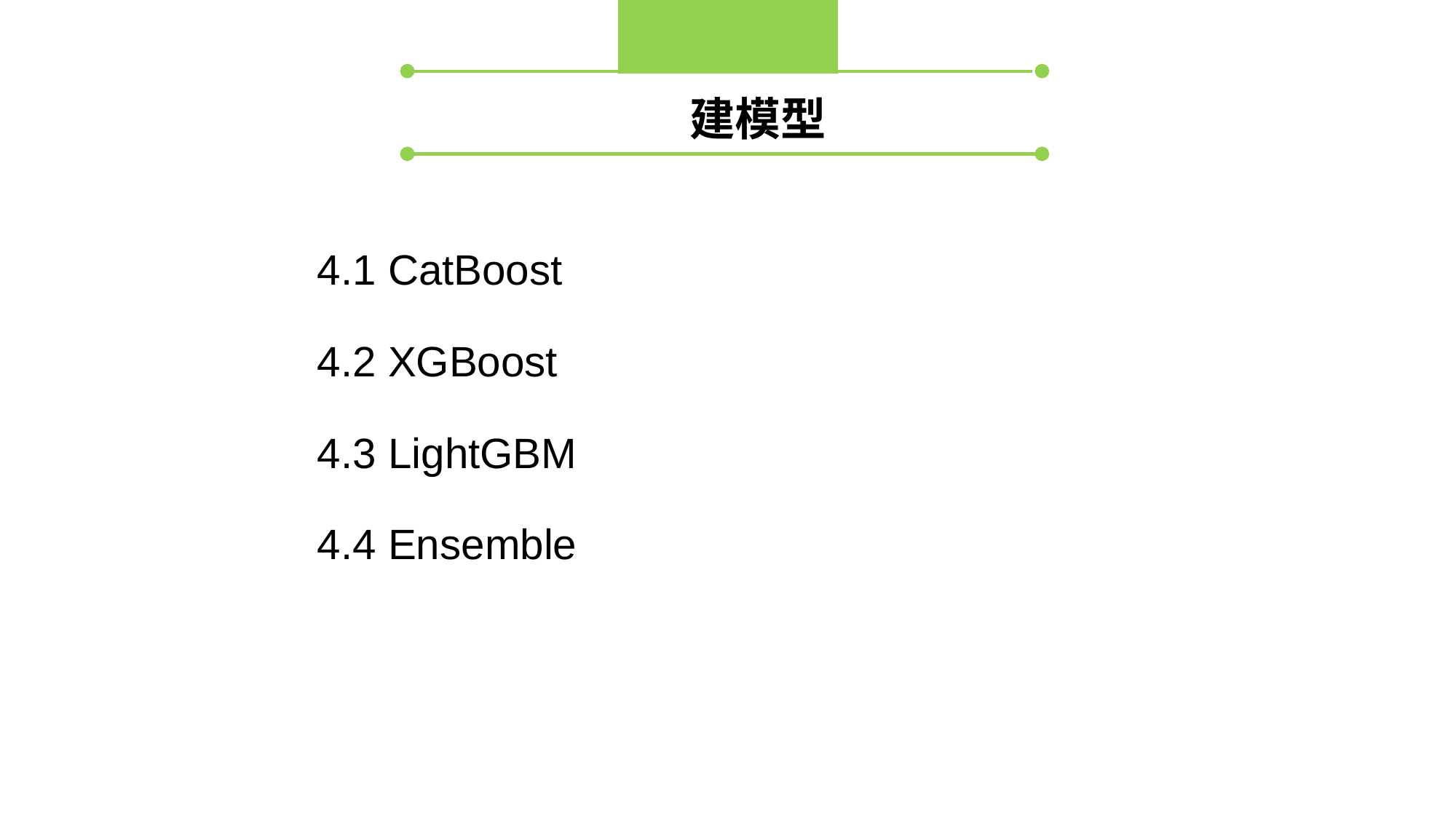

建模型

4.1 CatBoost
4.2 XGBoost
4.3 LightGBM
4.4 Ensemble